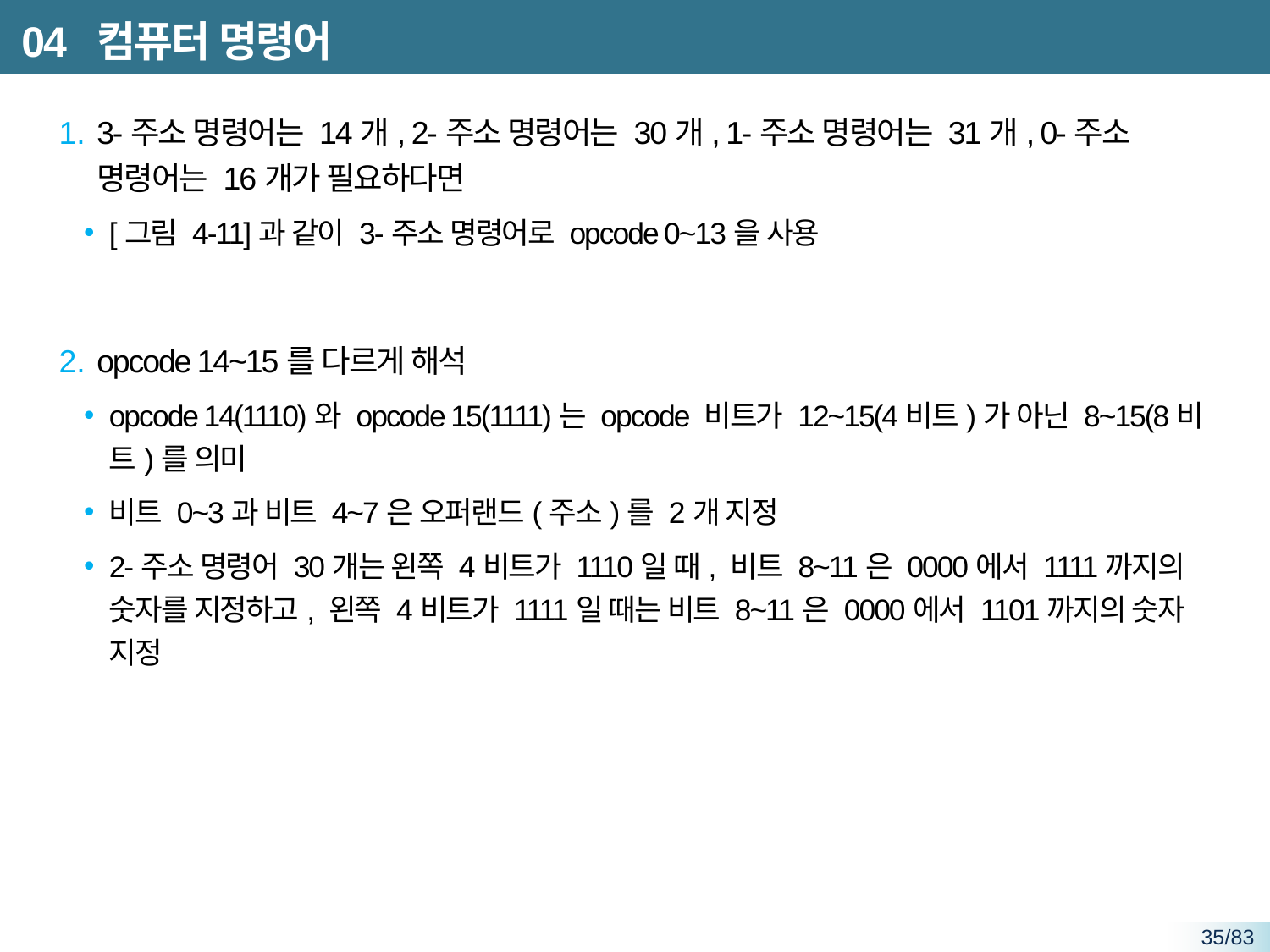

# 04  컴퓨터 명령어
3-주소 명령어는 14개, 2-주소 명령어는 30개, 1-주소 명령어는 31개, 0-주소 명령어는 16개가 필요하다면
[그림 4-11]과 같이 3-주소 명령어로 opcode 0~13을 사용

opcode 14~15를 다르게 해석
opcode 14(1110)와 opcode 15(1111)는 opcode 비트가 12~15(4비트)가 아닌 8~15(8비트)를 의미
비트 0~3과 비트 4~7은 오퍼랜드(주소)를 2개 지정
2-주소 명령어 30개는 왼쪽 4비트가 1110일 때, 비트 8~11은 0000에서 1111까지의 숫자를 지정하고, 왼쪽 4비트가 1111일 때는 비트 8~11은 0000에서 1101까지의 숫자 지정